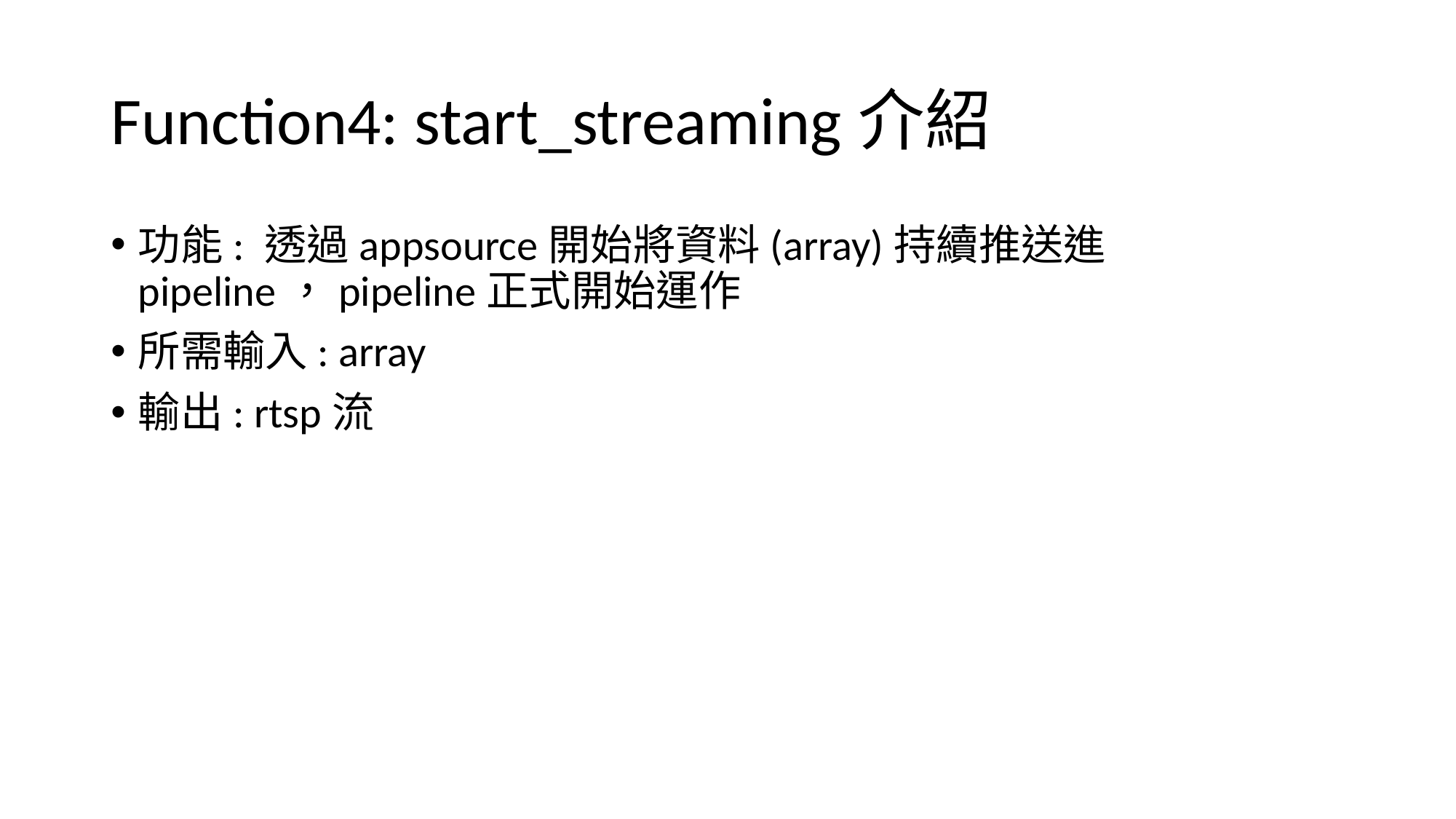

# Function4: start_streaming介紹
功能: 透過appsource開始將資料(array)持續推送進pipeline，pipeline正式開始運作
所需輸入: array
輸出: rtsp流